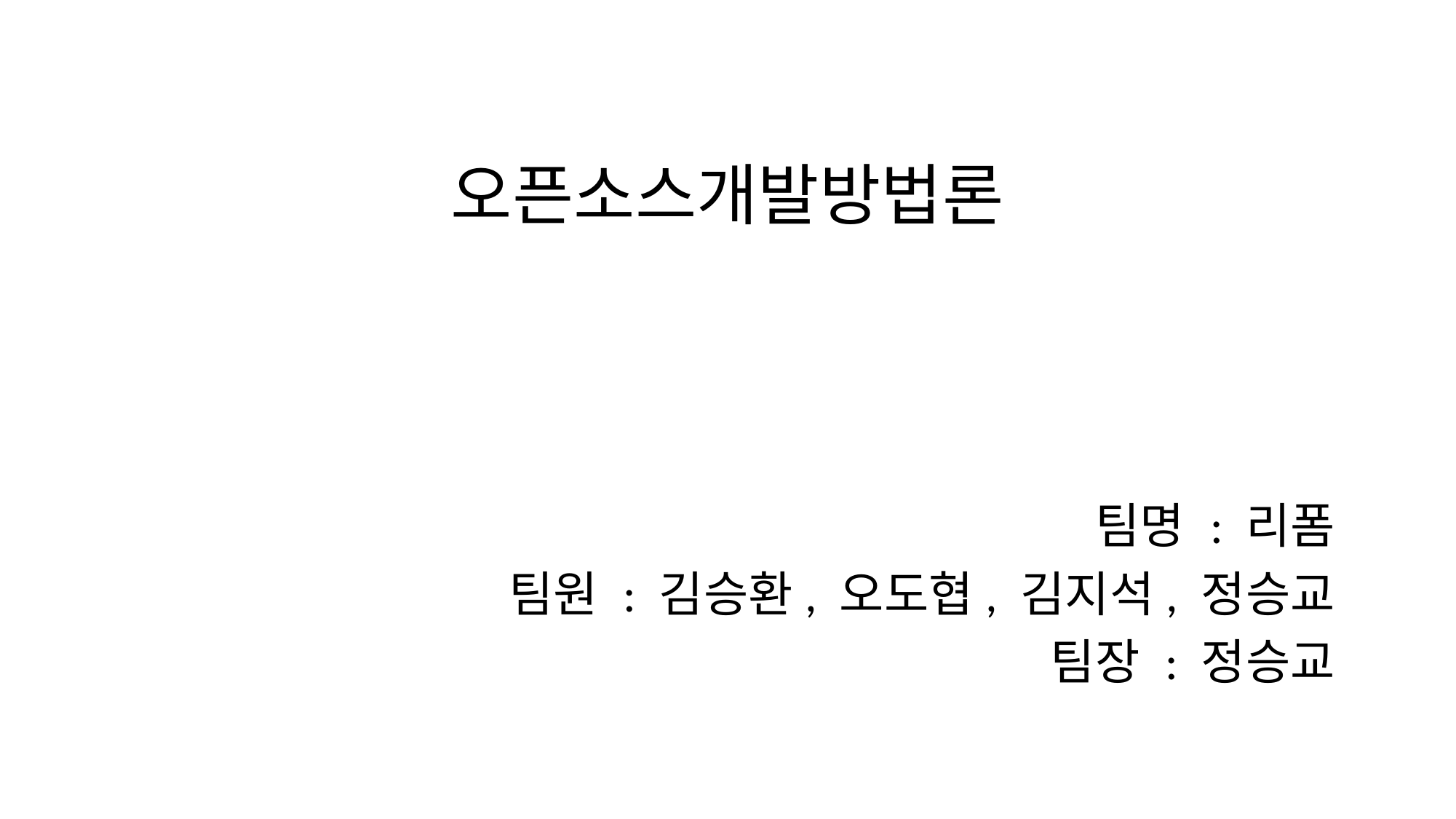

# 오픈소스개발방법론
팀명 : 리폼
팀원 : 김승환, 오도협, 김지석, 정승교
팀장 : 정승교